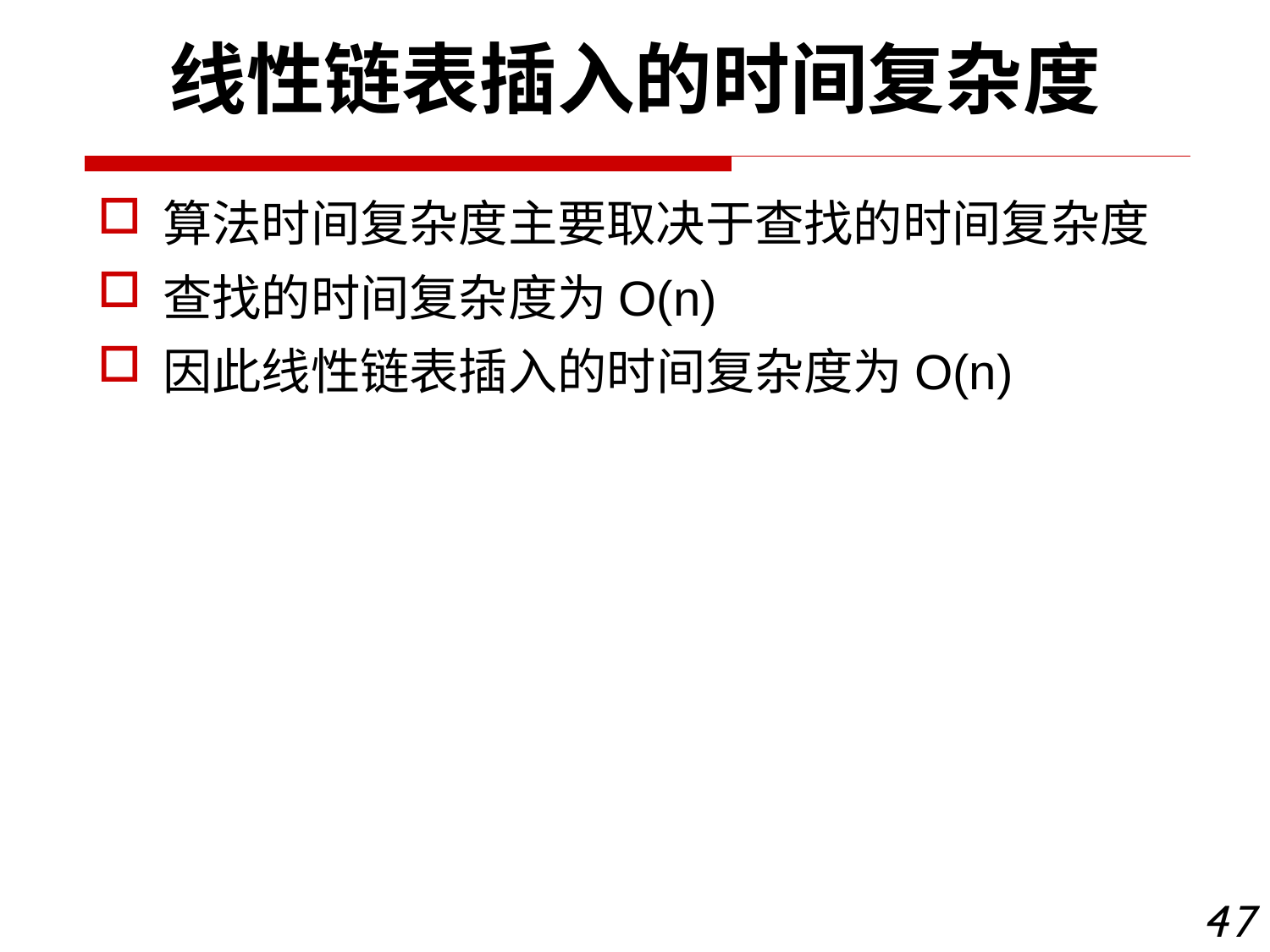

线性链表插入的时间复杂度
算法时间复杂度主要取决于查找的时间复杂度
查找的时间复杂度为O(n)
因此线性链表插入的时间复杂度为O(n)
47